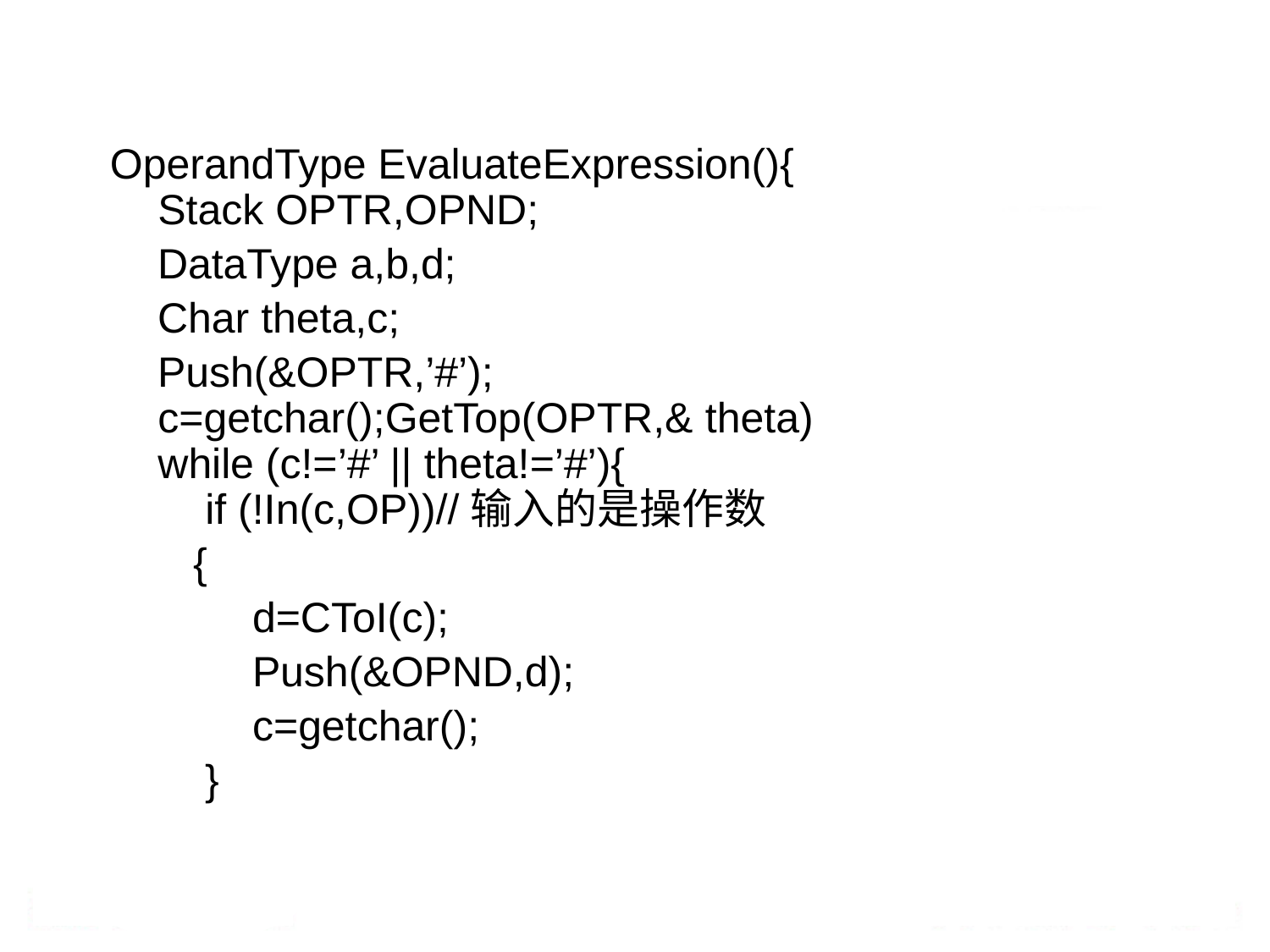

OperandType EvaluateExpression(){
Stack OPTR,OPND;
    DataType a,b,d;
    Char theta,c;
    Push(&OPTR,’#’);
c=getchar();GetTop(OPTR,& theta)
while (c!=’#’ || theta!=’#’){
    if (!In(c,OP))//输入的是操作数
       {
            d=CToI(c);
            Push(&OPND,d);
            c=getchar();
        }